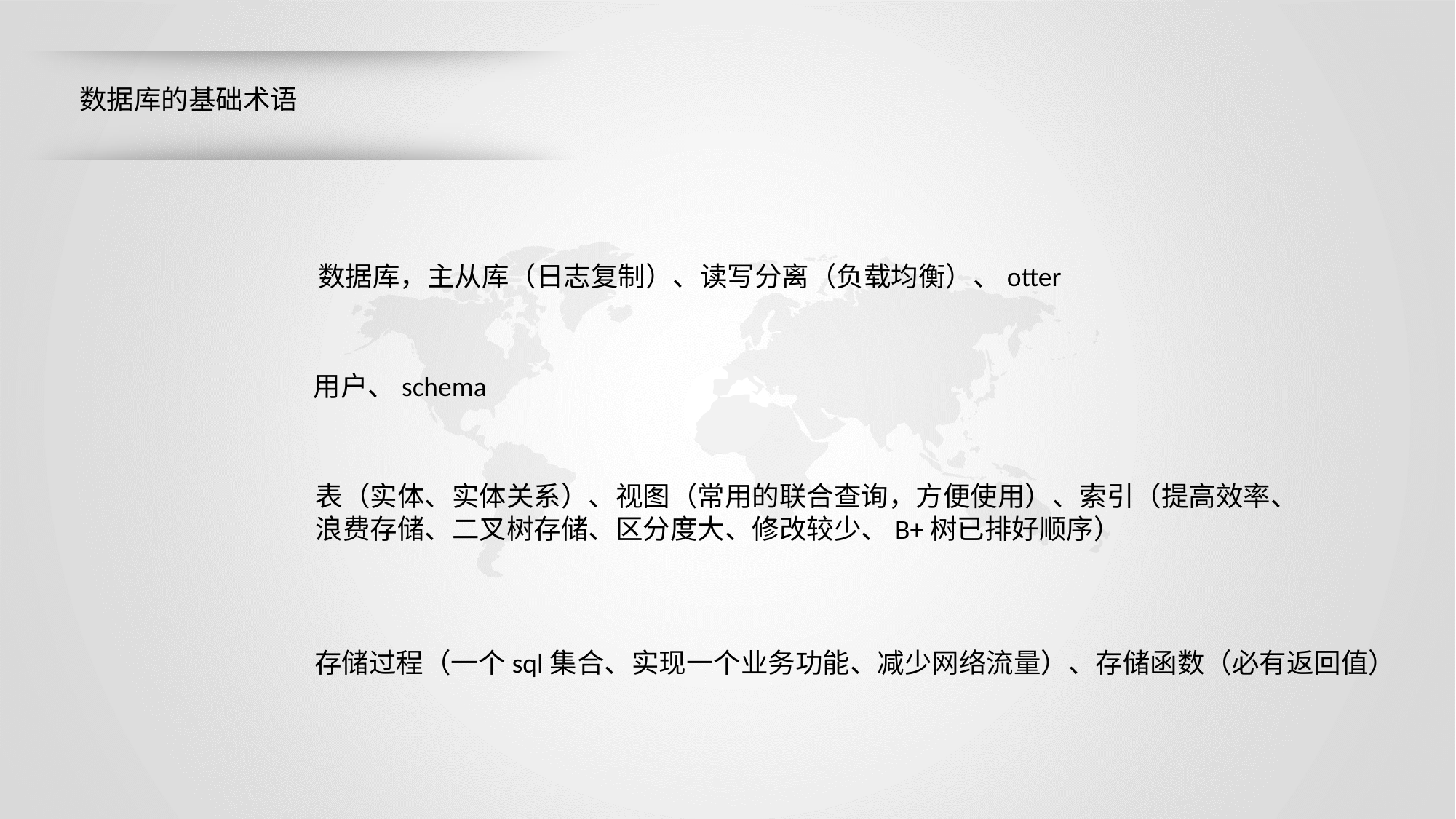

数据库的基础术语
数据库，主从库（日志复制）、读写分离（负载均衡）、otter
用户、schema
表（实体、实体关系）、视图（常用的联合查询，方便使用）、索引（提高效率、浪费存储、二叉树存储、区分度大、修改较少、B+树已排好顺序）
存储过程（一个sql集合、实现一个业务功能、减少网络流量）、存储函数（必有返回值）